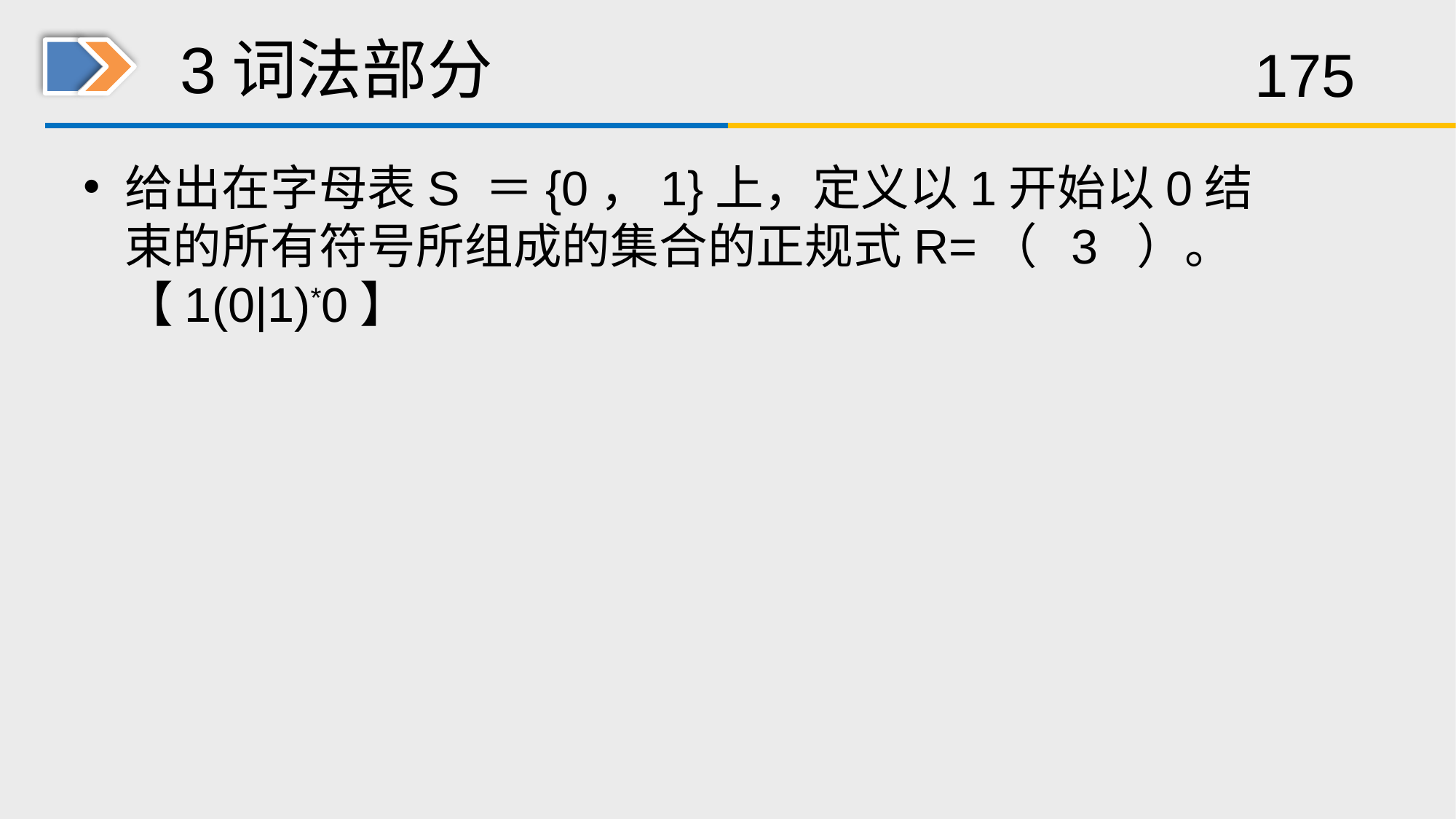

# 3词法部分
175
给出在字母表S ＝{0，1}上，定义以1开始以0结束的所有符号所组成的集合的正规式R=（  3  ）。【1(0|1)*0】